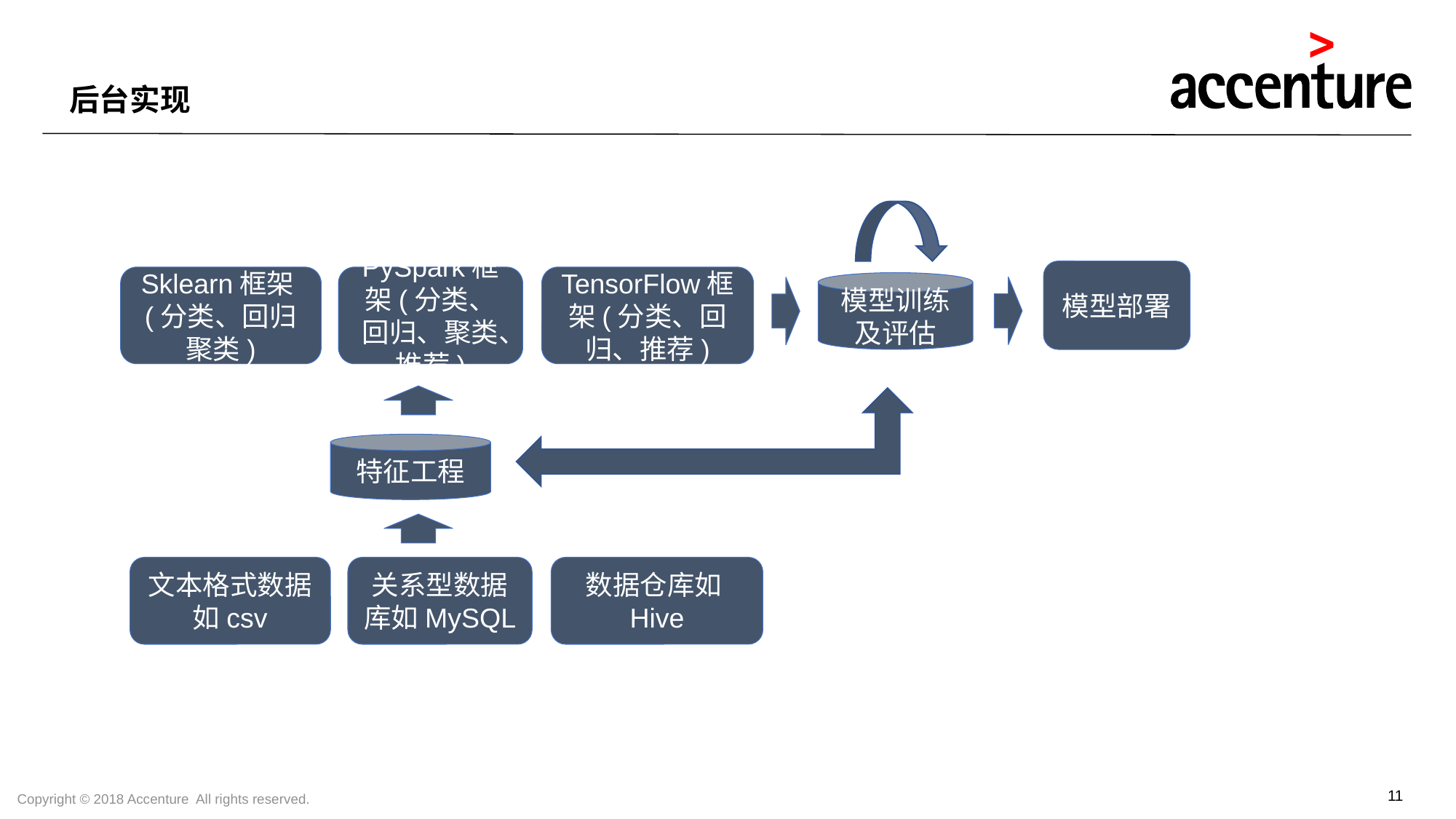

后台实现

模型部署
Sklearn框架(分类、回归
聚类)
PySpark框架(分类、回归、聚类、推荐)
TensorFlow框架(分类、回归、推荐)
模型训练及评估

特征工程

文本格式数据如csv
关系型数据库如MySQL
数据仓库如Hive